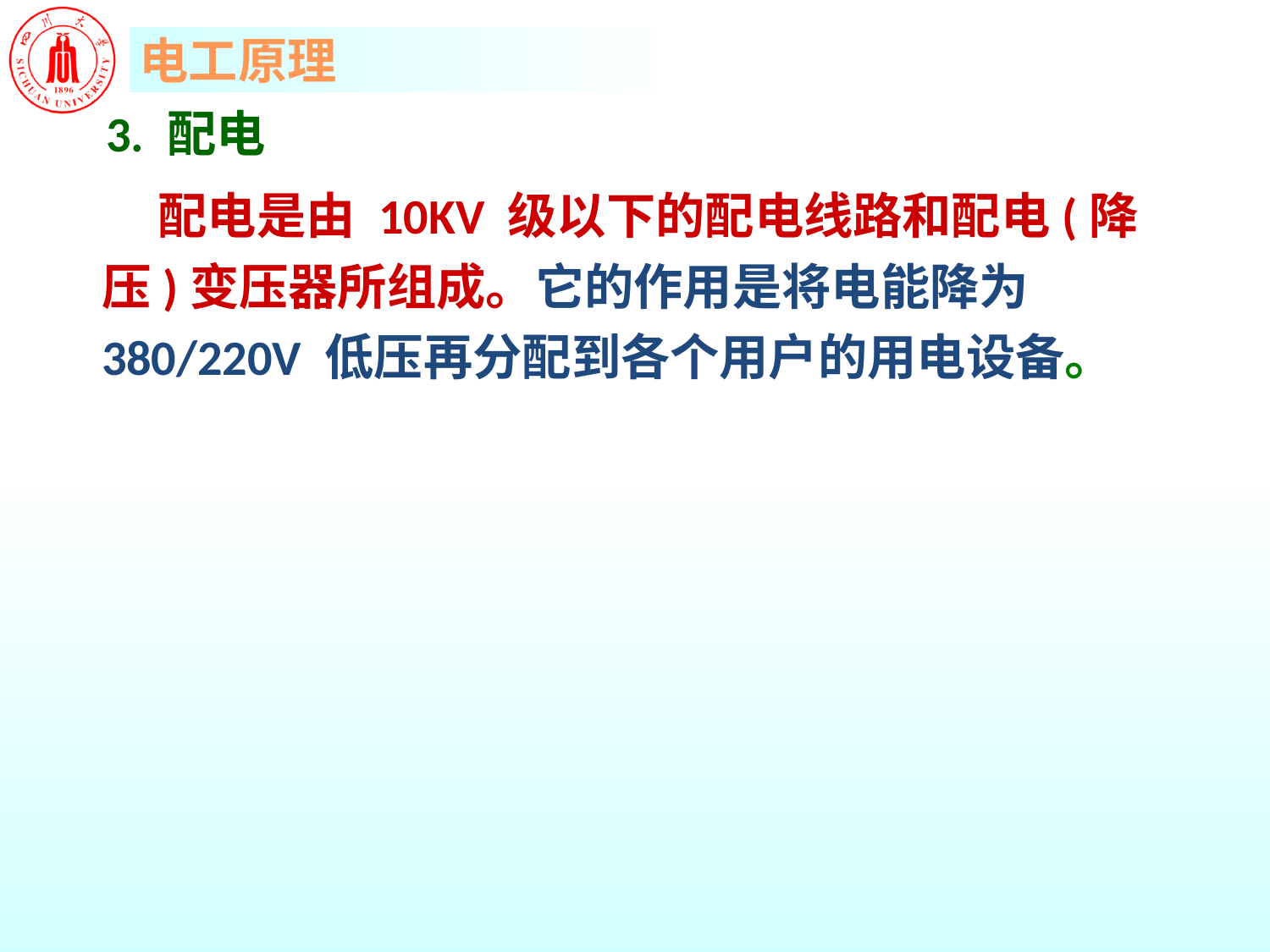

# 3. 配电

    配电是由 10KV 级以下的配电线路和配电(降压)变压器所组成。它的作用是将电能降为 380/220V 低压再分配到各个用户的用电设备。